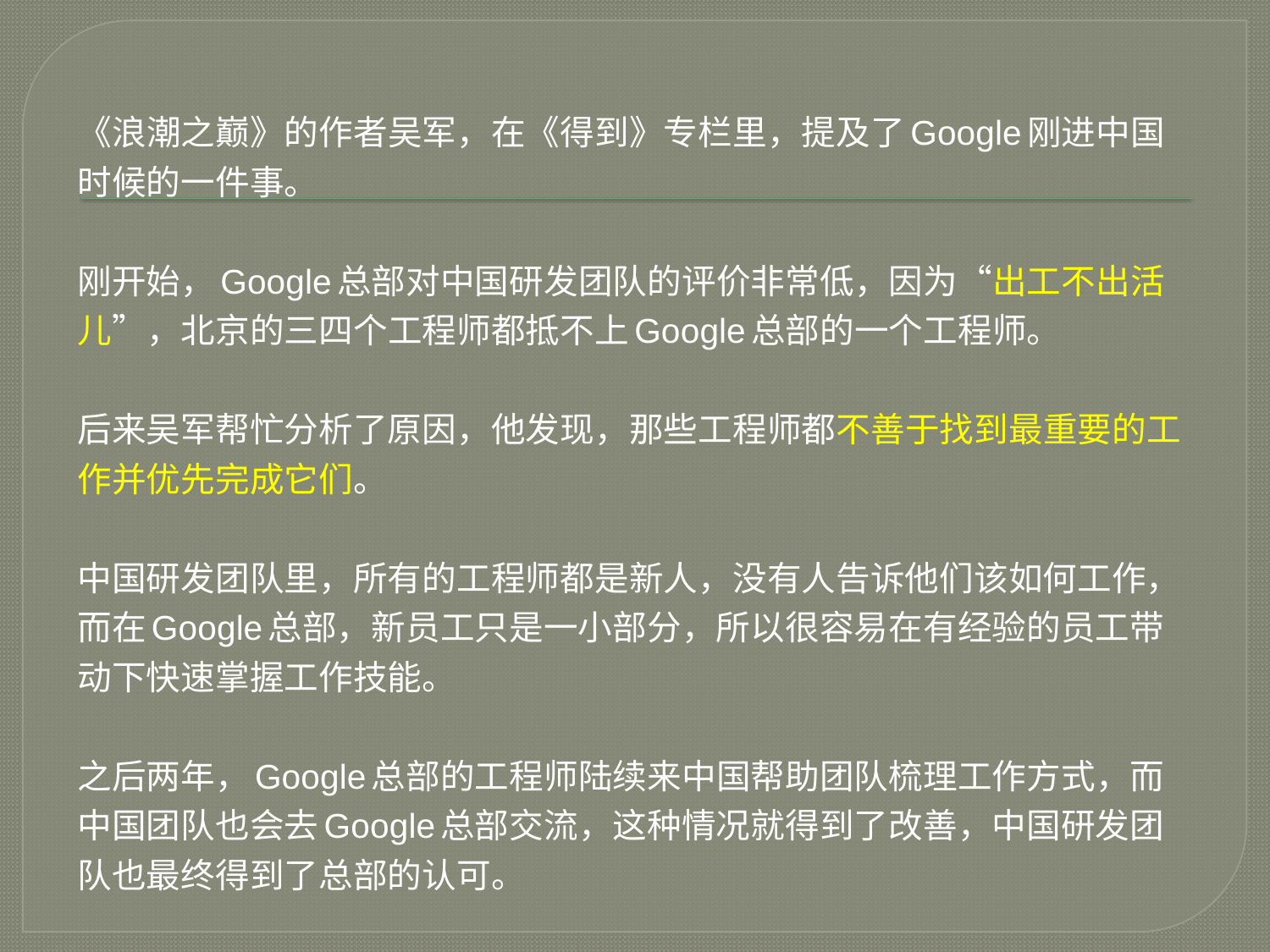

《浪潮之巅》的作者吴军，在《得到》专栏里，提及了Google刚进中国时候的一件事。

刚开始，Google总部对中国研发团队的评价非常低，因为“出工不出活儿”，北京的三四个工程师都抵不上Google总部的一个工程师。

后来吴军帮忙分析了原因，他发现，那些工程师都不善于找到最重要的工作并优先完成它们。

中国研发团队里，所有的工程师都是新人，没有人告诉他们该如何工作，而在Google总部，新员工只是一小部分，所以很容易在有经验的员工带动下快速掌握工作技能。

之后两年，Google总部的工程师陆续来中国帮助团队梳理工作方式，而中国团队也会去Google总部交流，这种情况就得到了改善，中国研发团队也最终得到了总部的认可。